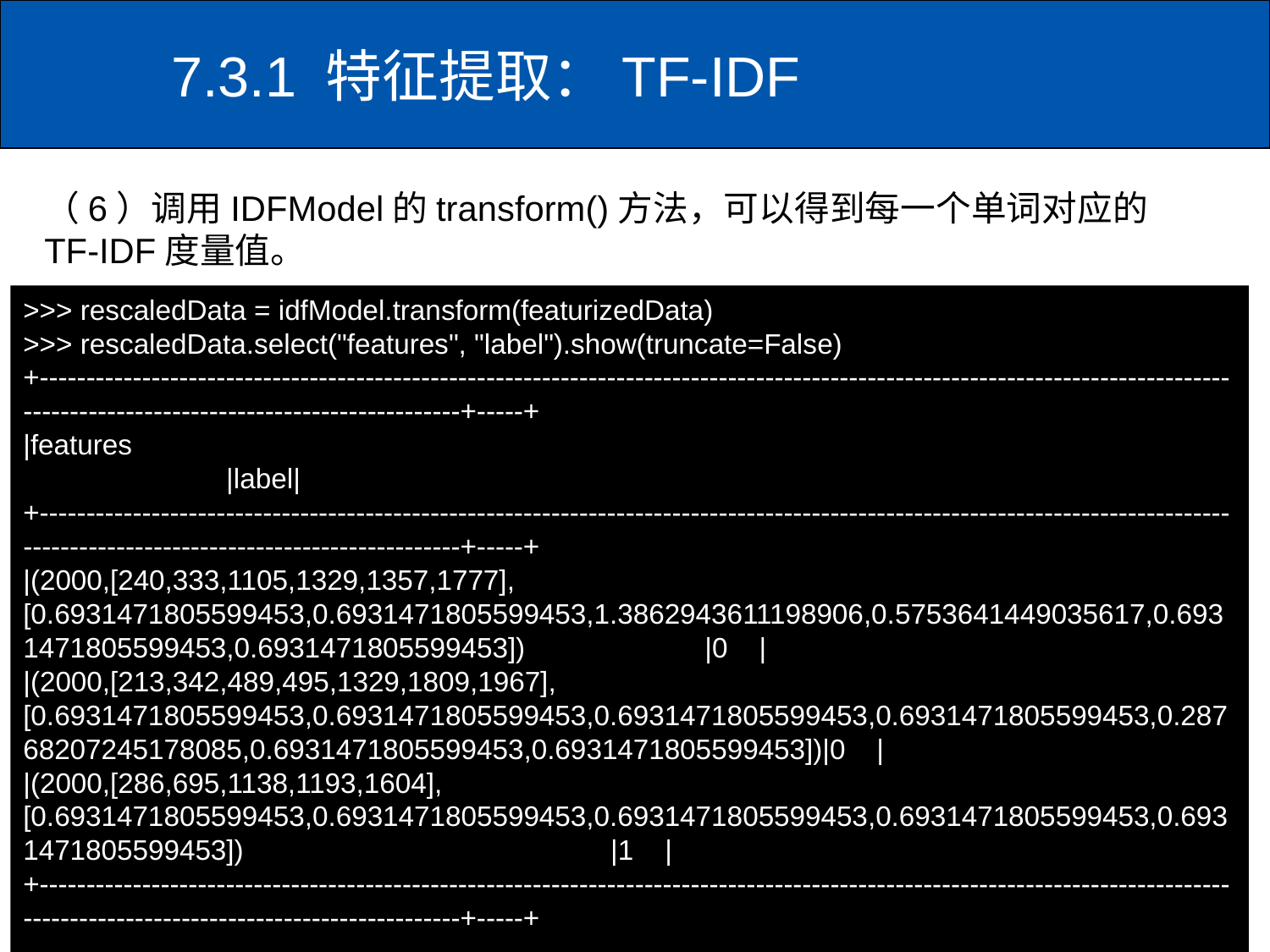

# 7.3.1 特征提取：TF-IDF
（6）调用IDFModel的transform()方法，可以得到每一个单词对应的
TF-IDF度量值。
>>> rescaledData = idfModel.transform(featurizedData)
>>> rescaledData.select("features", "label").show(truncate=False)
+-------------------------------------------------------------------------------------------------------------------------------------------------------------------------------+-----+
|features                                                                                                                                                                       |label|
+-------------------------------------------------------------------------------------------------------------------------------------------------------------------------------+-----+
|(2000,[240,333,1105,1329,1357,1777],[0.6931471805599453,0.6931471805599453,1.3862943611198906,0.5753641449035617,0.6931471805599453,0.6931471805599453])                       |0    |
|(2000,[213,342,489,495,1329,1809,1967],[0.6931471805599453,0.6931471805599453,0.6931471805599453,0.6931471805599453,0.28768207245178085,0.6931471805599453,0.6931471805599453])|0    |
|(2000,[286,695,1138,1193,1604],[0.6931471805599453,0.6931471805599453,0.6931471805599453,0.6931471805599453,0.6931471805599453])                                               |1    |
+-------------------------------------------------------------------------------------------------------------------------------------------------------------------------------+-----+